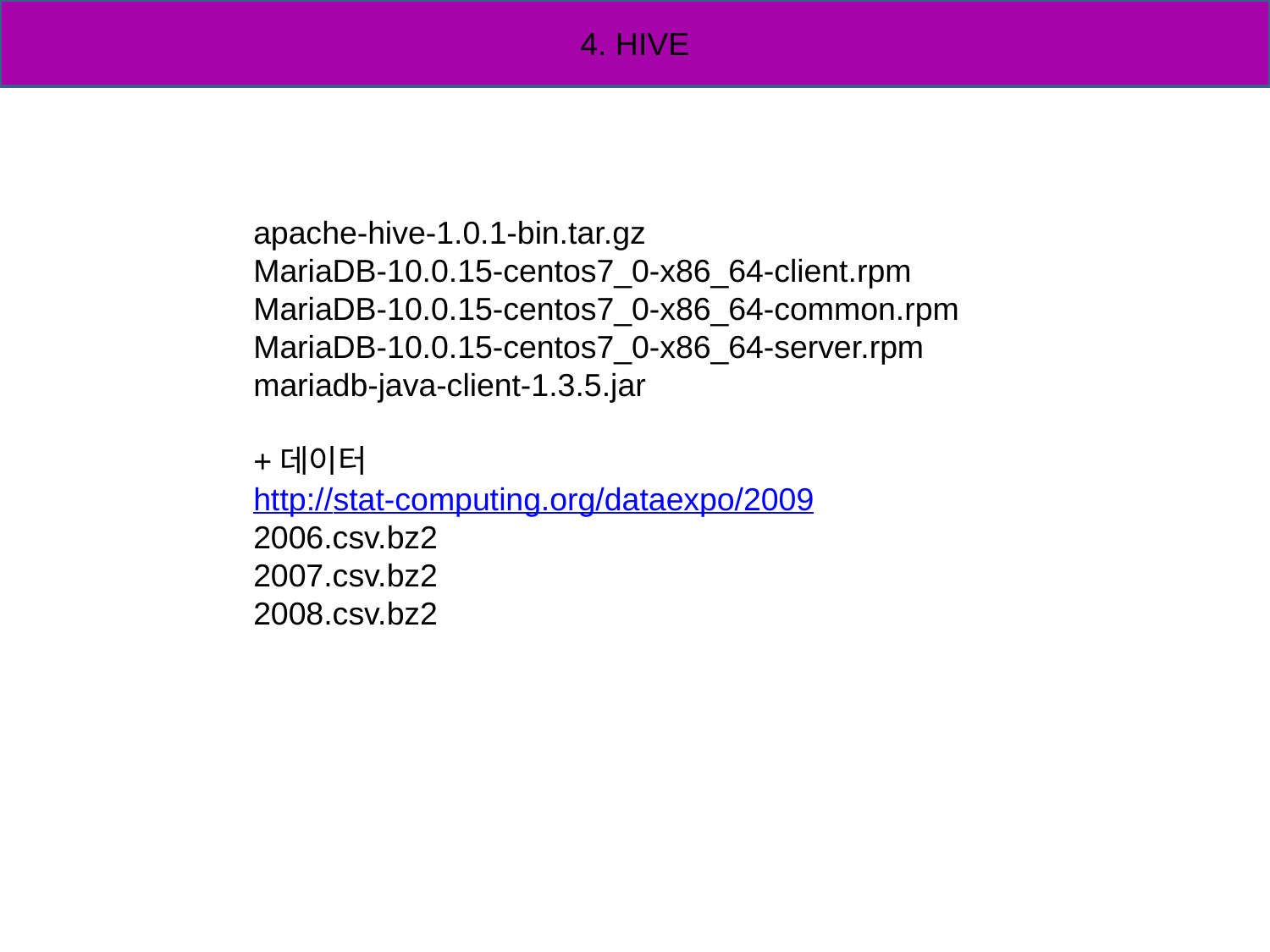

4. HIVE
apache-hive-1.0.1-bin.tar.gz
MariaDB-10.0.15-centos7_0-x86_64-client.rpm
MariaDB-10.0.15-centos7_0-x86_64-common.rpm
MariaDB-10.0.15-centos7_0-x86_64-server.rpm
mariadb-java-client-1.3.5.jar

+데이터
http://stat-computing.org/dataexpo/2009
2006.csv.bz2
2007.csv.bz2
2008.csv.bz2